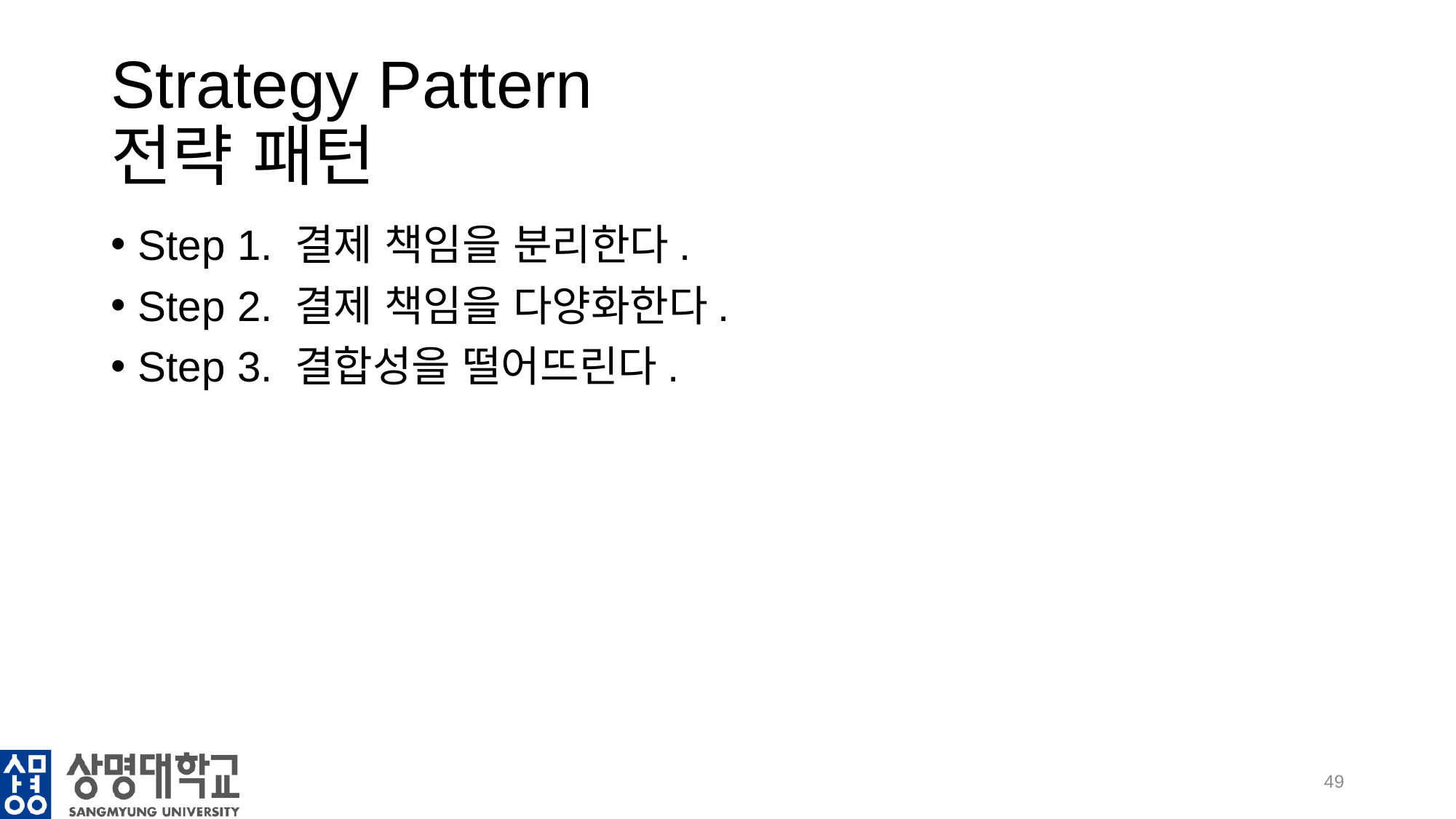

# Strategy Pattern 전략 패턴
Step 1. 결제 책임을 분리한다.
Step 2. 결제 책임을 다양화한다.
Step 3. 결합성을 떨어뜨린다.

49